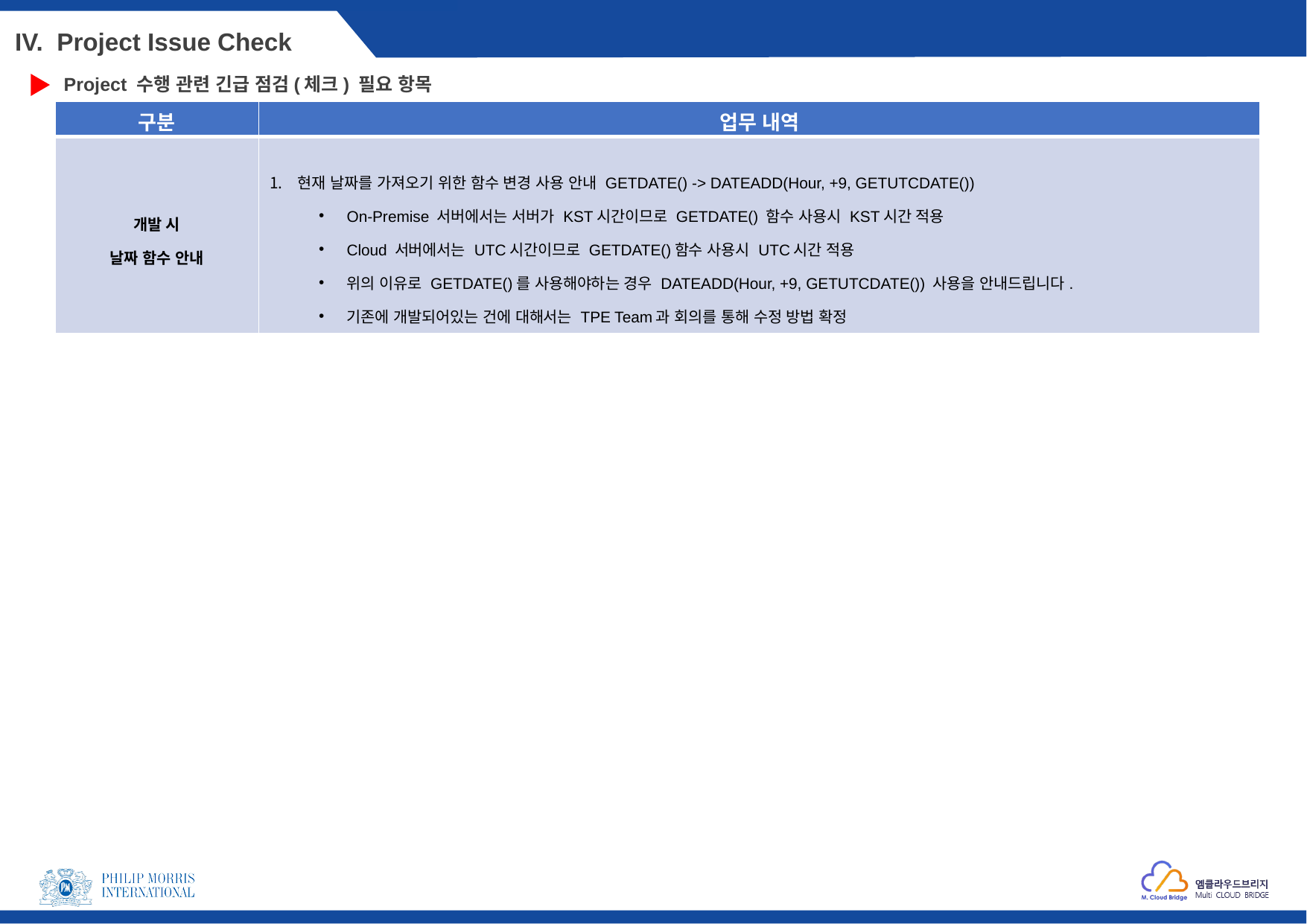

IV.  Project Issue Check
Project 수행 관련 긴급 점검(체크) 필요 항목

| 구분 | 업무 내역 |
| --- | --- |
| 개발 시 날짜 함수 안내 | 현재 날짜를 가져오기 위한 함수 변경 사용 안내 GETDATE() -> DATEADD(Hour, +9, GETUTCDATE()) On-Premise 서버에서는 서버가 KST시간이므로 GETDATE() 함수 사용시 KST시간 적용 Cloud 서버에서는 UTC시간이므로 GETDATE()함수 사용시 UTC시간 적용 위의 이유로 GETDATE()를 사용해야하는 경우 DATEADD(Hour, +9, GETUTCDATE()) 사용을 안내드립니다. 기존에 개발되어있는 건에 대해서는 TPE Team과 회의를 통해 수정 방법 확정 |